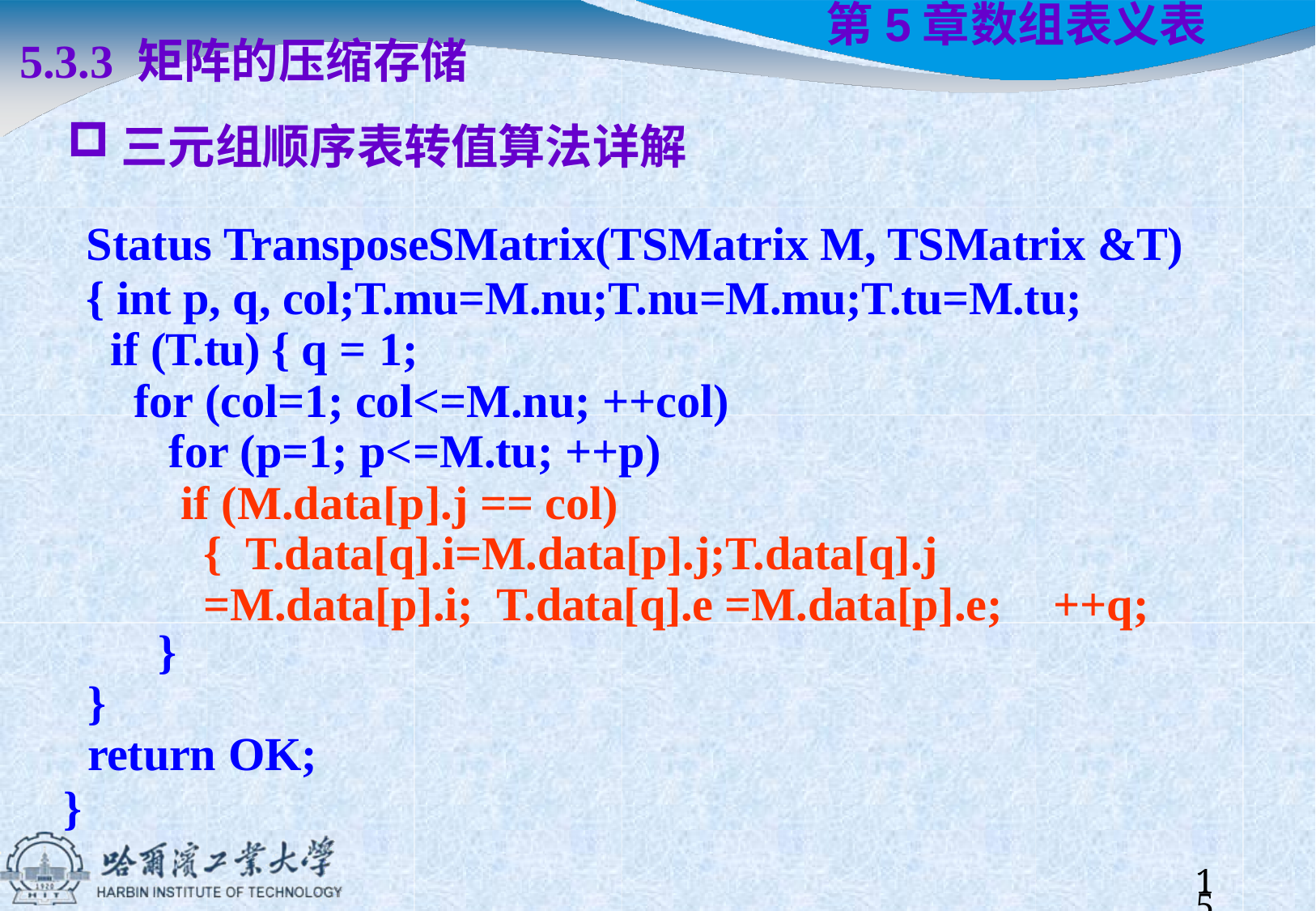

5.3.3 矩阵的压缩存储
三元组顺序表转值算法详解
Status TransposeSMatrix(TSMatrix M, TSMatrix &T)
{ int p, q, col;T.mu=M.nu;T.nu=M.mu;T.tu=M.tu;  if (T.tu) { q = 1;
for (col=1; col<=M.nu; ++col)  for (p=1; p<=M.tu; ++p)
if (M.data[p].j == col) {  T.data[q].i=M.data[p].j;T.data[q].j =M.data[p].i;  T.data[q].e =M.data[p].e;	++q;
}
}
return OK;
}
# 第5章	数组表义表
15